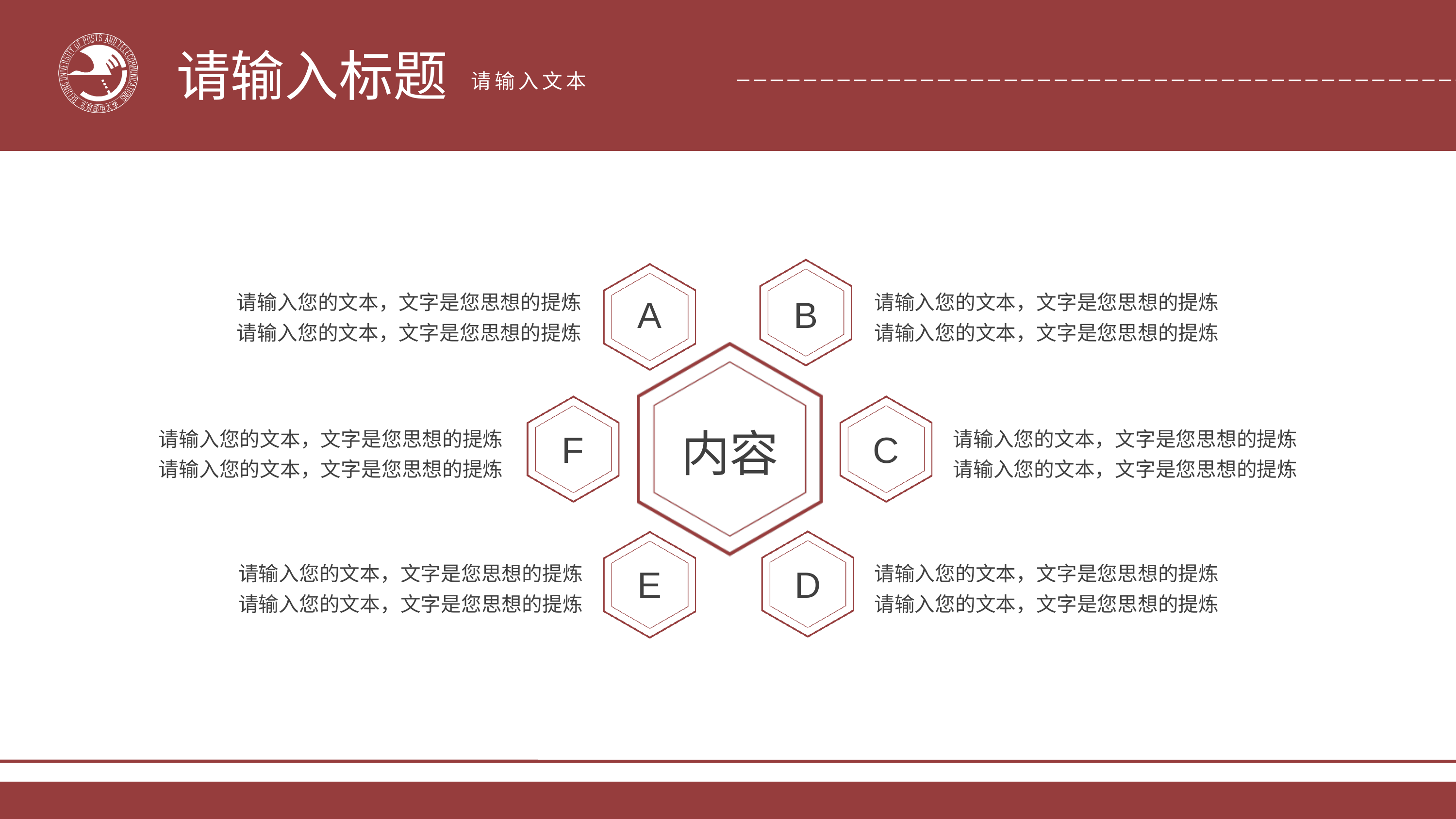

请输入标题
请输入文本

请输入您的文本，文字是您思想的提炼
请输入您的文本，文字是您思想的提炼
请输入您的文本，文字是您思想的提炼
请输入您的文本，文字是您思想的提炼
A
B

内容
F
C
请输入您的文本，文字是您思想的提炼
请输入您的文本，文字是您思想的提炼
请输入您的文本，文字是您思想的提炼
请输入您的文本，文字是您思想的提炼

E
D
请输入您的文本，文字是您思想的提炼
请输入您的文本，文字是您思想的提炼
请输入您的文本，文字是您思想的提炼
请输入您的文本，文字是您思想的提炼